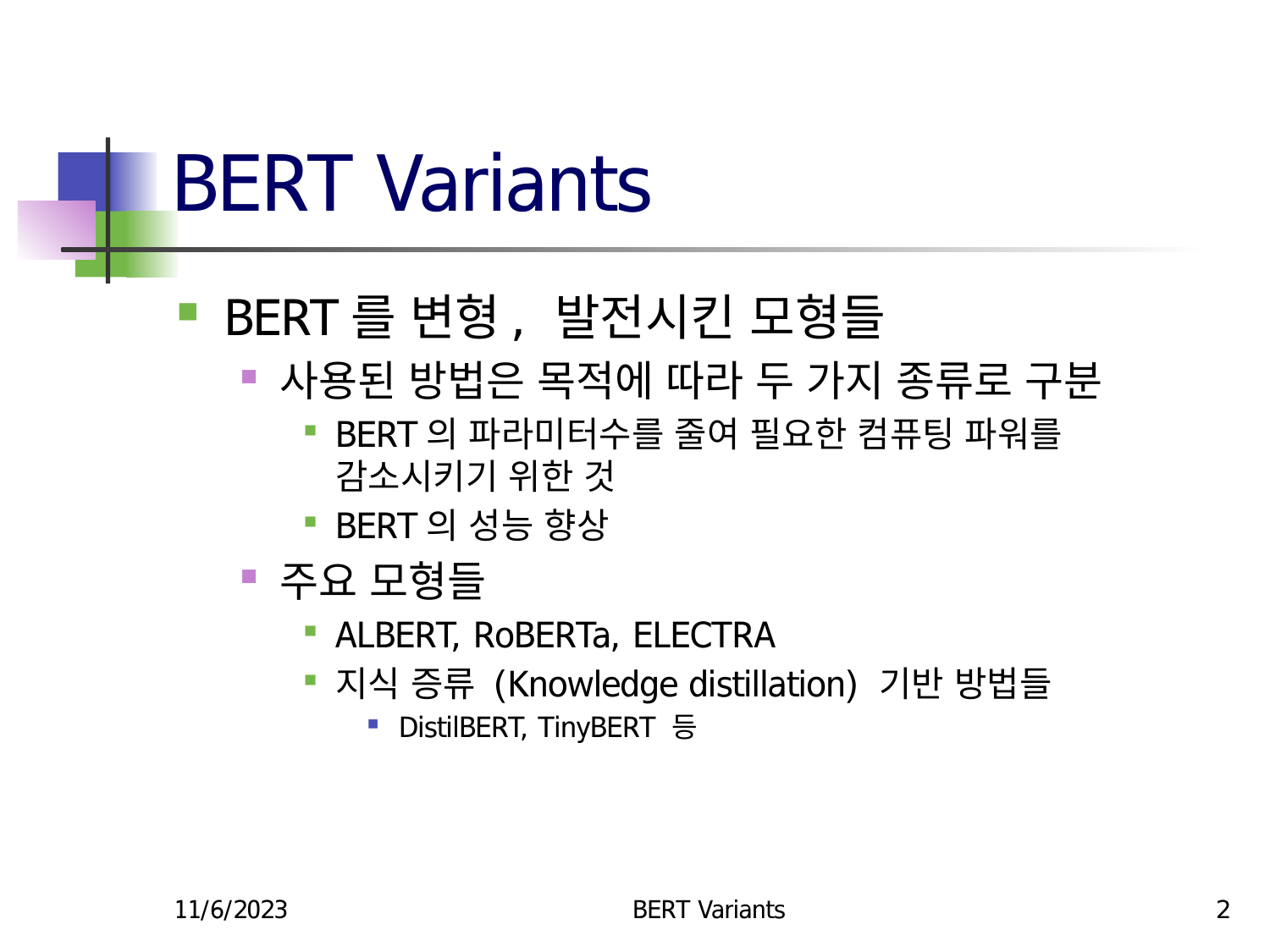

# BERT Variants
BERT를 변형, 발전시킨 모형들
사용된 방법은 목적에 따라 두 가지 종류로 구분
BERT의 파라미터수를 줄여 필요한 컴퓨팅 파워를 감소시키기 위한 것
BERT의 성능 향상
주요 모형들
ALBERT, RoBERTa, ELECTRA
지식 증류 (Knowledge distillation) 기반 방법들
DistilBERT, TinyBERT 등

11/6/2023
BERT Variants
2